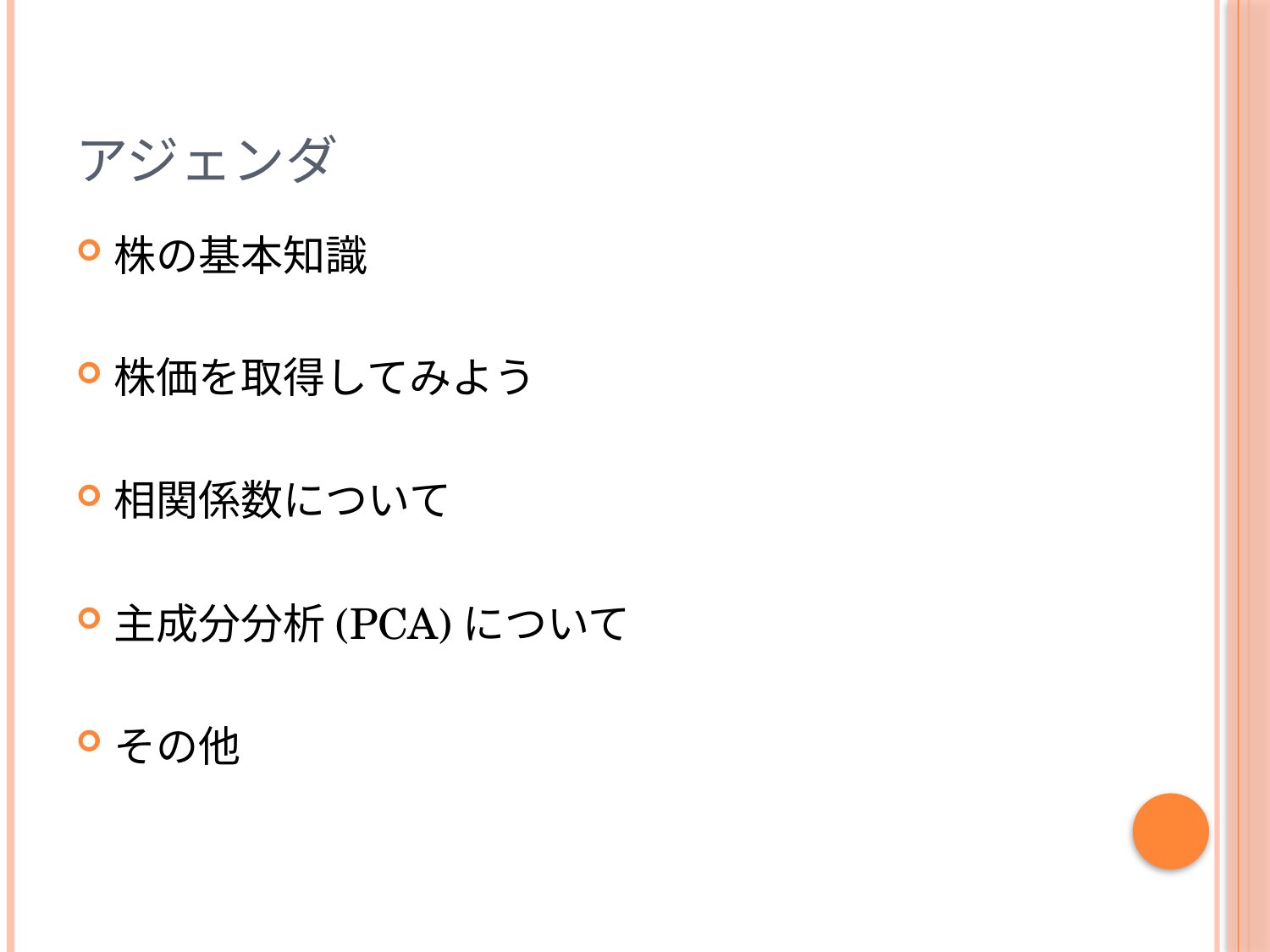

# アジェンダ
株の基本知識

株価を取得してみよう

相関係数について

主成分分析(PCA)について

その他